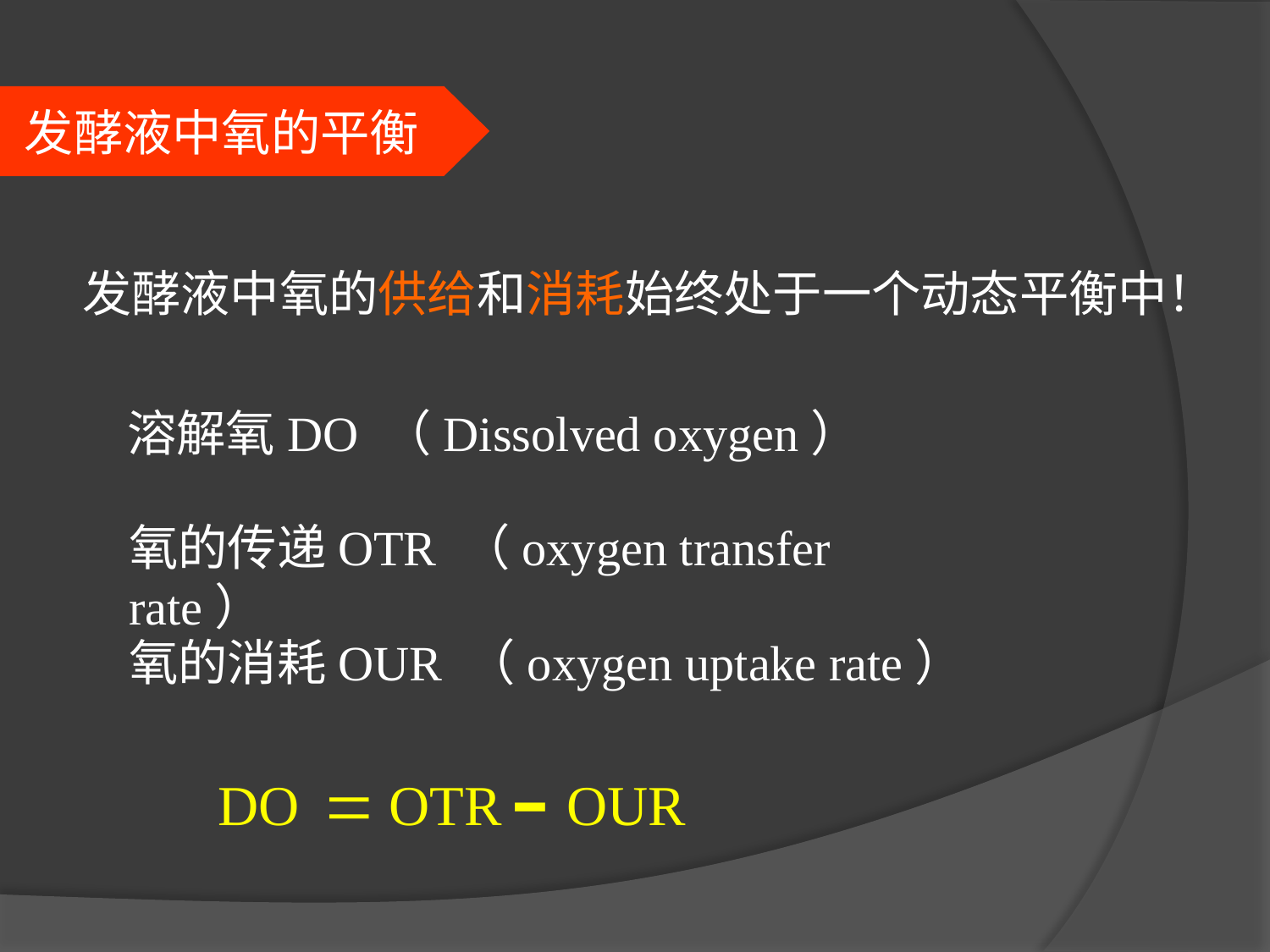

发酵液中氧的平衡
发酵液中氧的供给和消耗始终处于一个动态平衡中！
溶解氧DO （Dissolved oxygen）
氧的传递OTR （oxygen transfer rate）
氧的消耗OUR （oxygen uptake rate）
-
=
OUR
DO
OTR